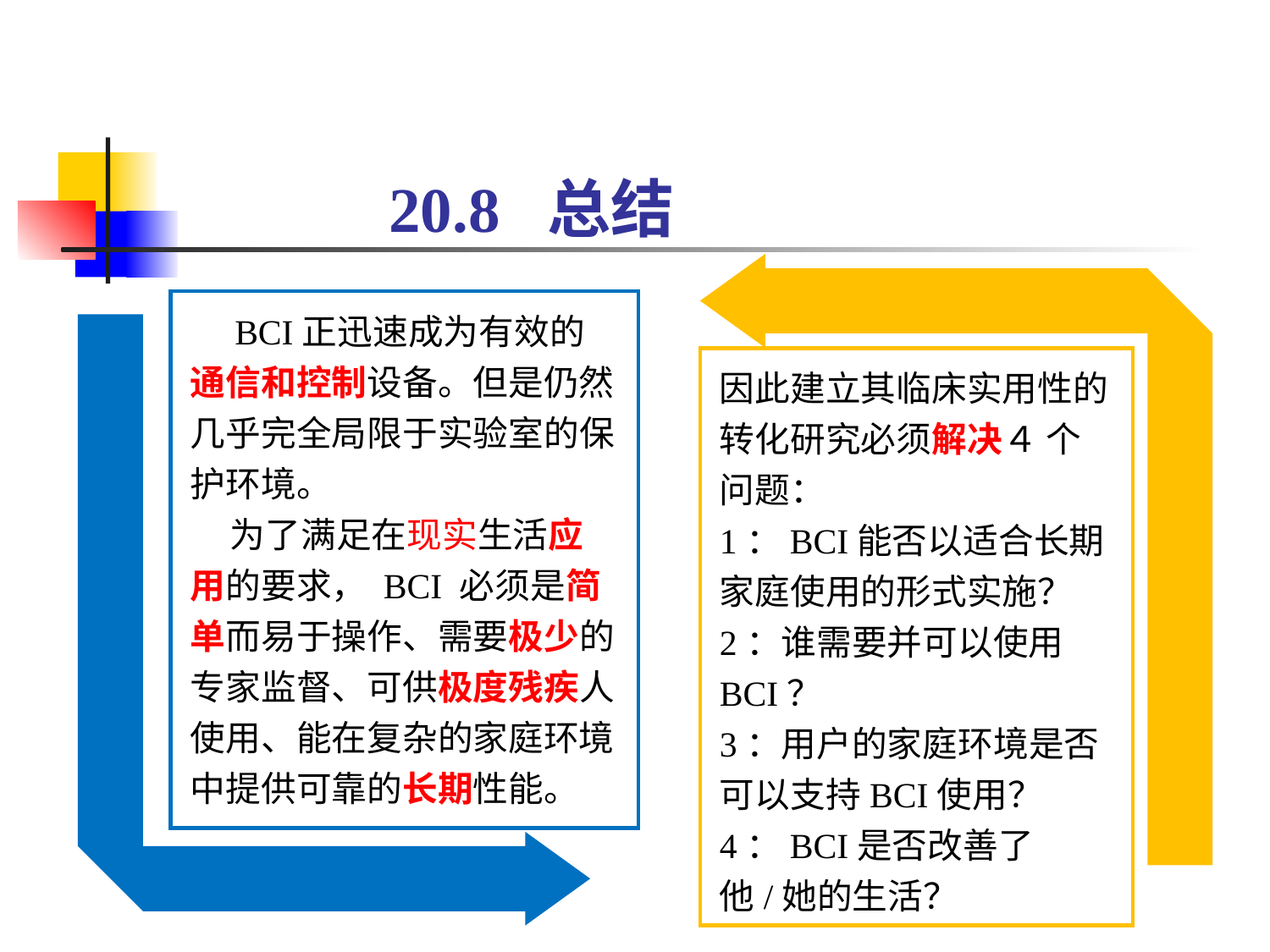

20.8  总结
     BCI正迅速成为有效的通信和控制设备。但是仍然几乎完全局限于实验室的保护环境。
    为了满足在现实生活应用的要求， BCI 必须是简单而易于操作、需要极少的专家监督、可供极度残疾人使用、能在复杂的家庭环境中提供可靠的长期性能。

因此建立其临床实用性的转化研究必须解决４ 个问题：
1：BCI能否以适合长期家庭使用的形式实施？
2：谁需要并可以使用BCI？
3：用户的家庭环境是否可以支持BCI使用？
4：BCI是否改善了他/她的生活？